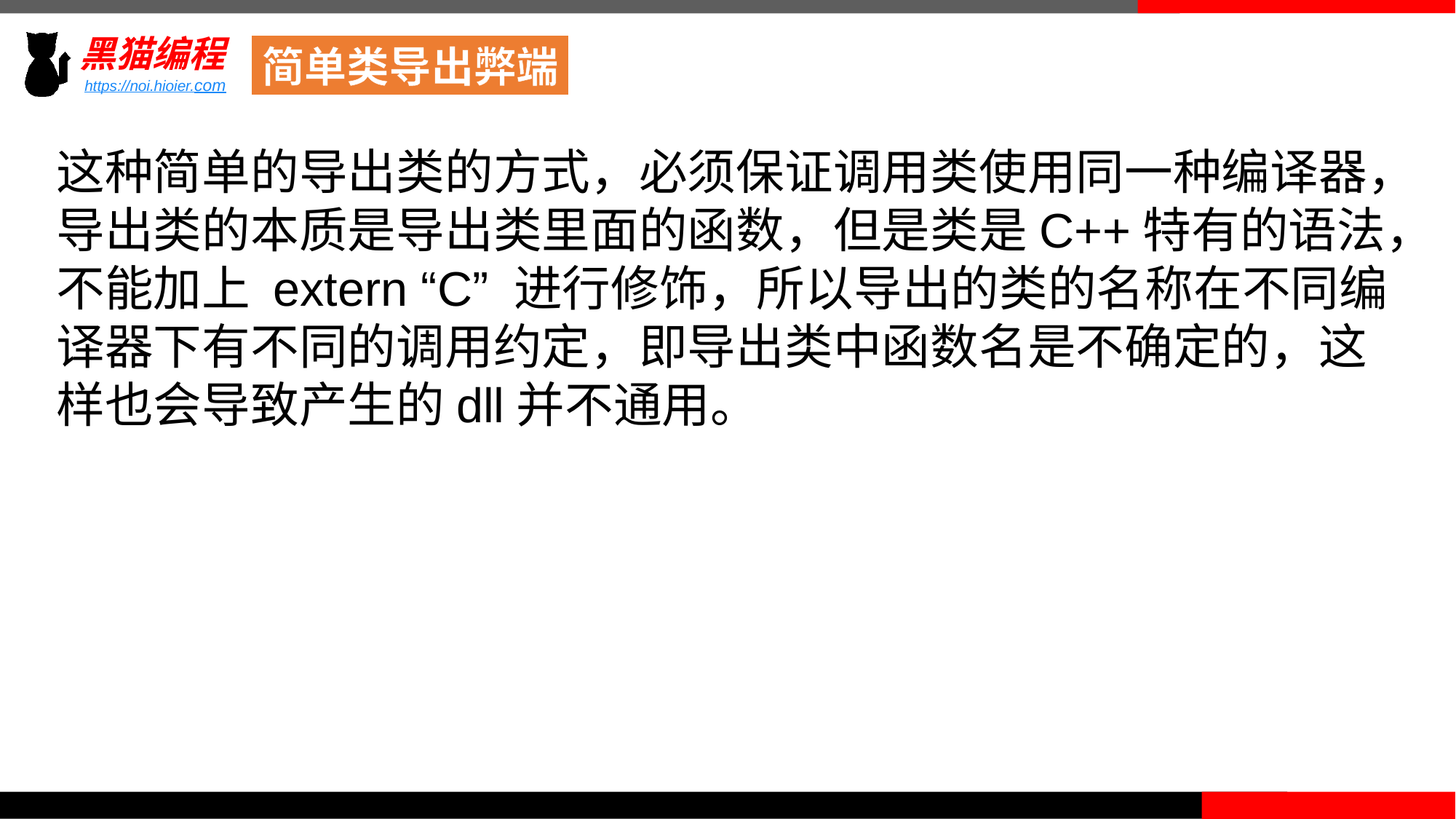

简单类导出弊端
这种简单的导出类的方式，必须保证调用类使用同一种编译器，
导出类的本质是导出类里面的函数，但是类是C++特有的语法，
不能加上 extern “C” 进行修饰，所以导出的类的名称在不同编
译器下有不同的调用约定，即导出类中函数名是不确定的，这
样也会导致产生的dll并不通用。